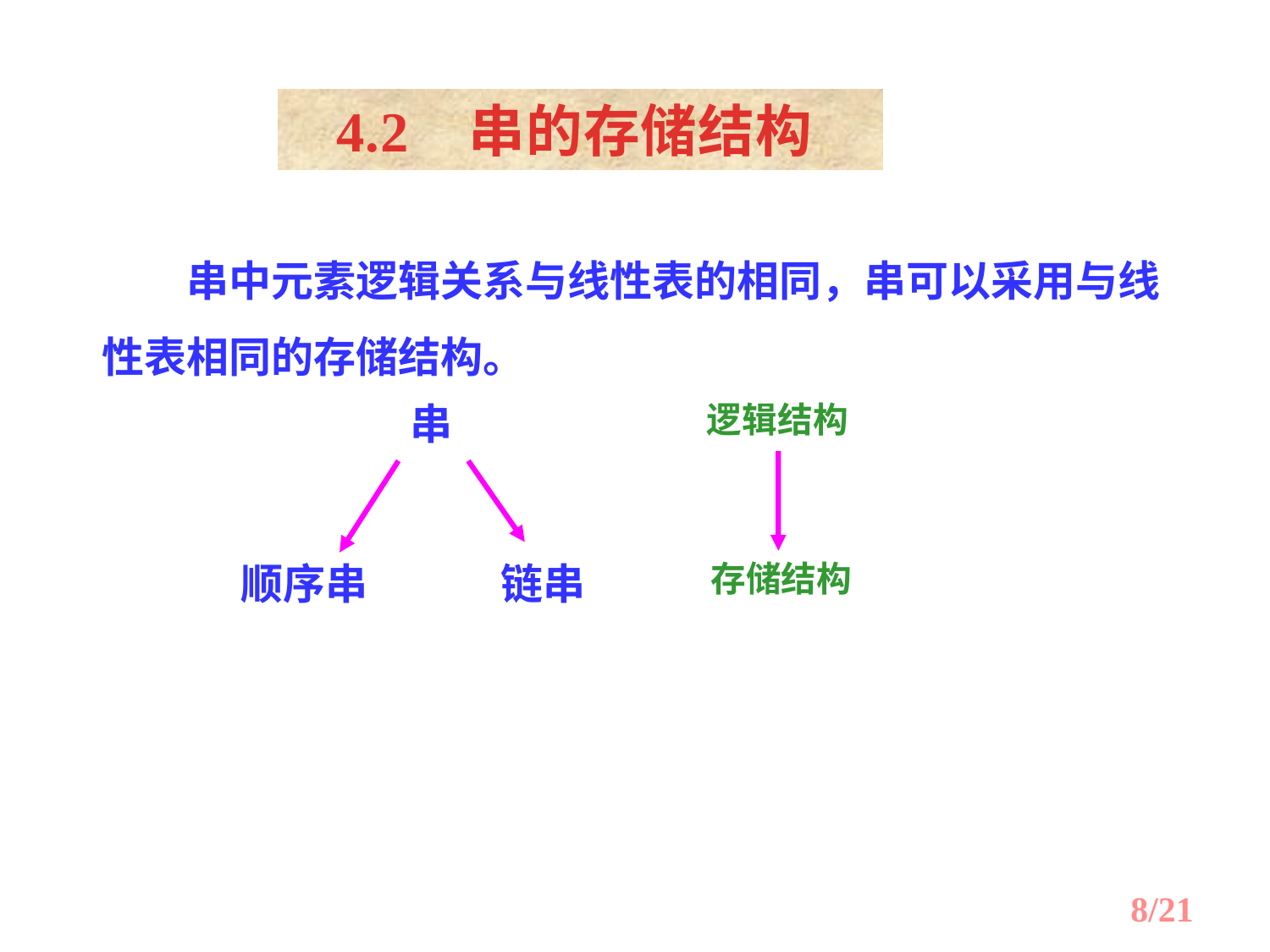

4.2   串的存储结构
　　串中元素逻辑关系与线性表的相同，串可以采用与线性表相同的存储结构。
串
逻辑结构

顺序串
链串
存储结构
8/21